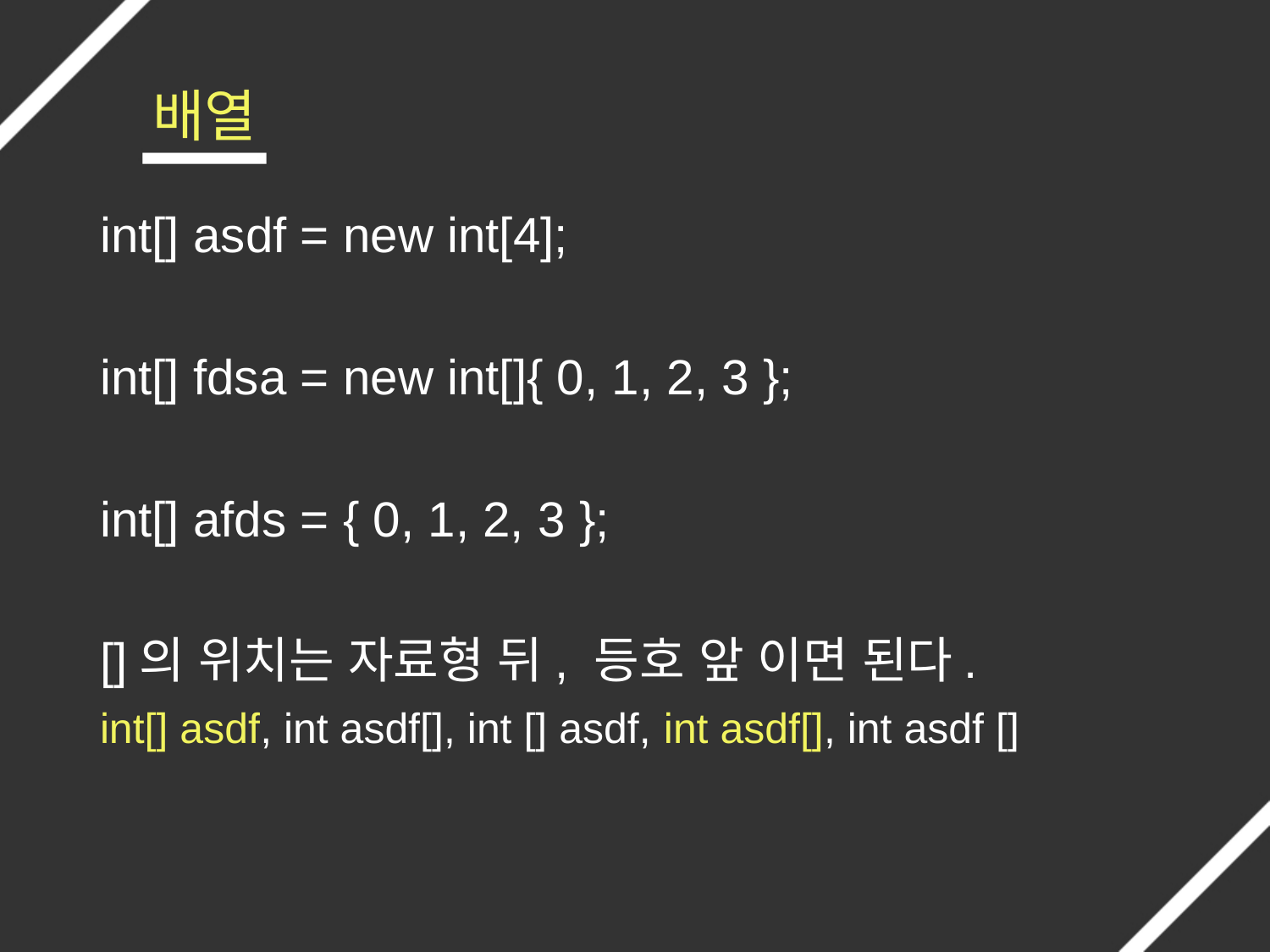

# 배열
int[] asdf = new int[4];

int[] fdsa = new int[]{ 0, 1, 2, 3 };

int[] afds = { 0, 1, 2, 3 };

[]의 위치는 자료형 뒤, 등호 앞 이면 된다.
int[] asdf, int asdf[], int [] asdf, int asdf[], int asdf []